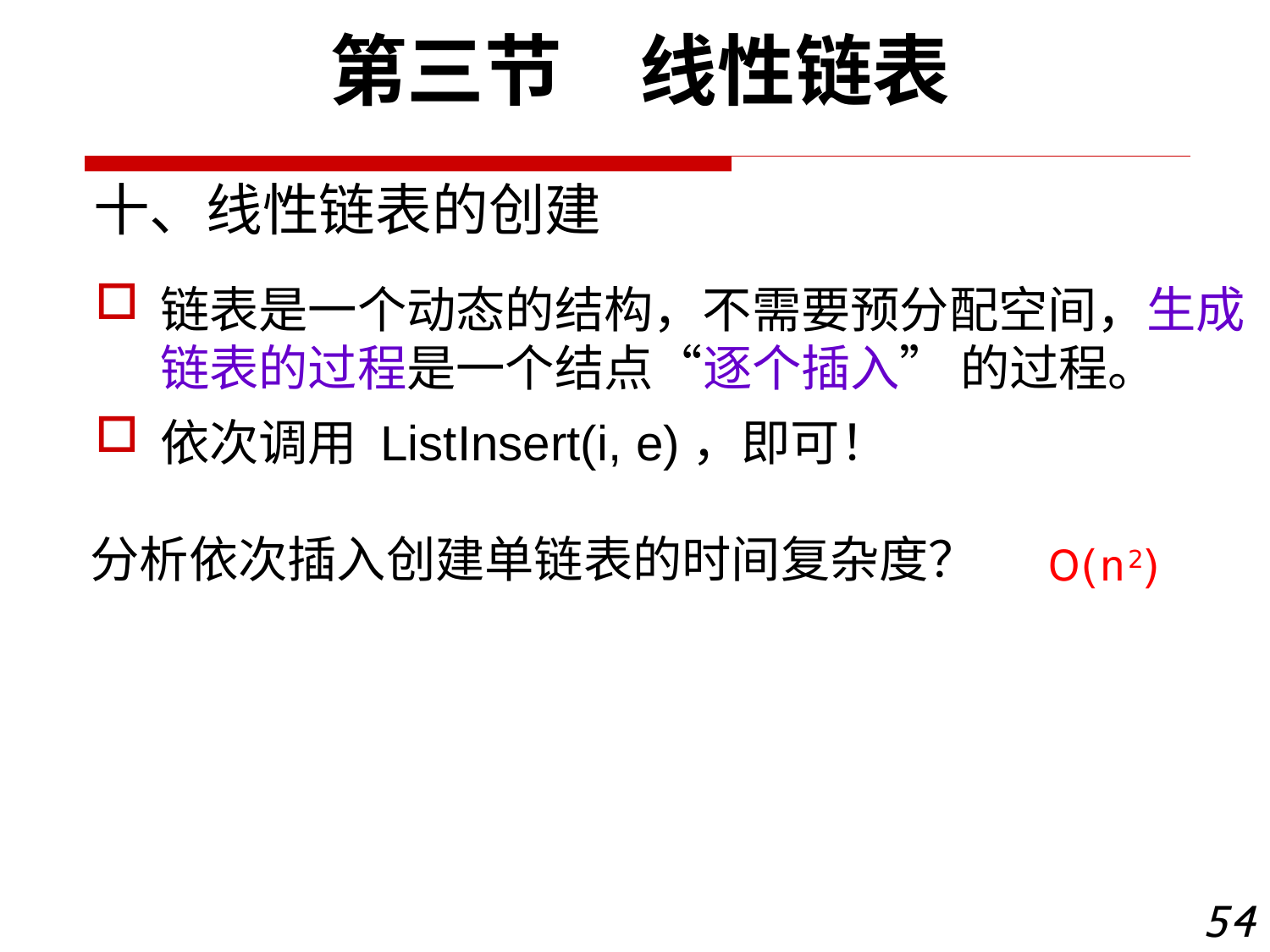

第三节　线性链表
十、线性链表的创建
链表是一个动态的结构，不需要预分配空间，生成链表的过程是一个结点“逐个插入” 的过程。
依次调用 ListInsert(i, e)，即可！
  分析依次插入创建单链表的时间复杂度？
O(n2)
54